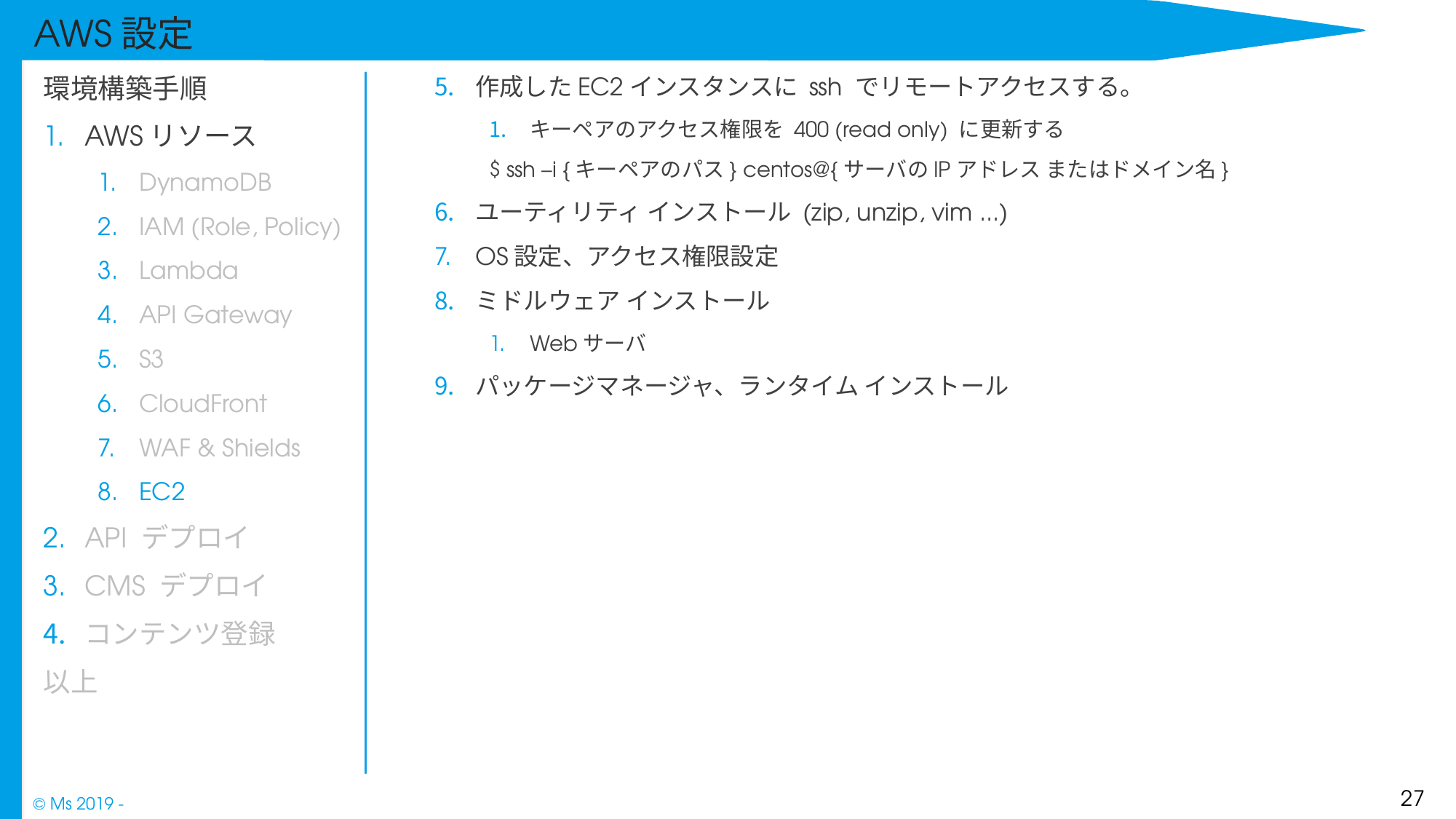

# AWS設定
環境構築手順
AWSリソース
DynamoDB
IAM (Role, Policy)
Lambda
API Gateway
S3
CloudFront
WAF & Shields
EC2
API デプロイ
CMS デプロイ
コンテンツ登録
以上
作成したEC2インスタンスに ssh でリモートアクセスする。
キーペアのアクセス権限を 400 (read only) に更新する
$ ssh –i {キーペアのパス} centos@{サーバのIPアドレス またはドメイン名}
ユーティリティ インストール (zip, unzip, vim ...)
OS設定、アクセス権限設定
ミドルウェア インストール
Webサーバ
パッケージマネージャ、ランタイム インストール
27